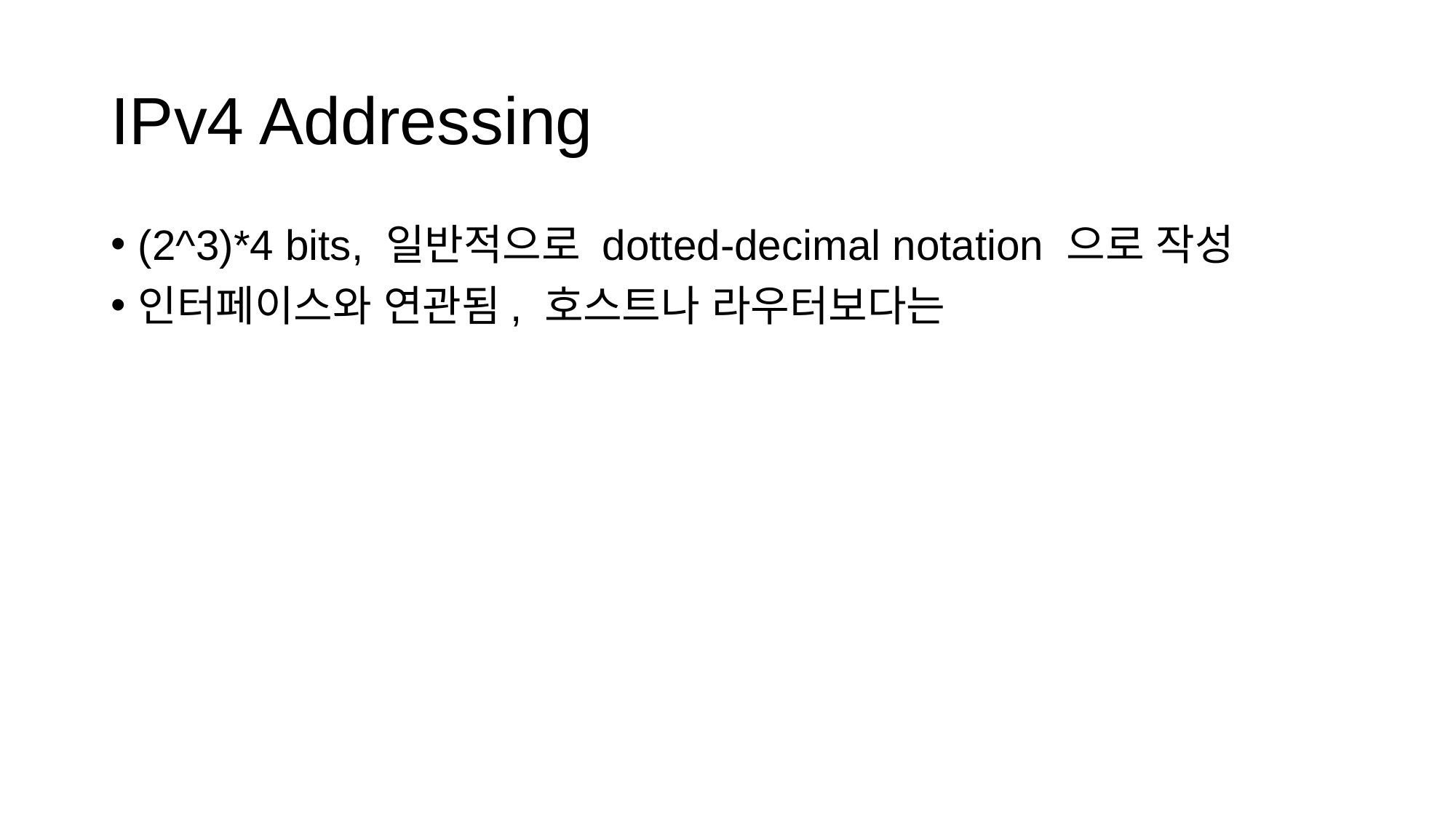

# IPv4 Addressing
(2^3)*4 bits, 일반적으로 dotted-decimal notation 으로 작성
인터페이스와 연관됨, 호스트나 라우터보다는